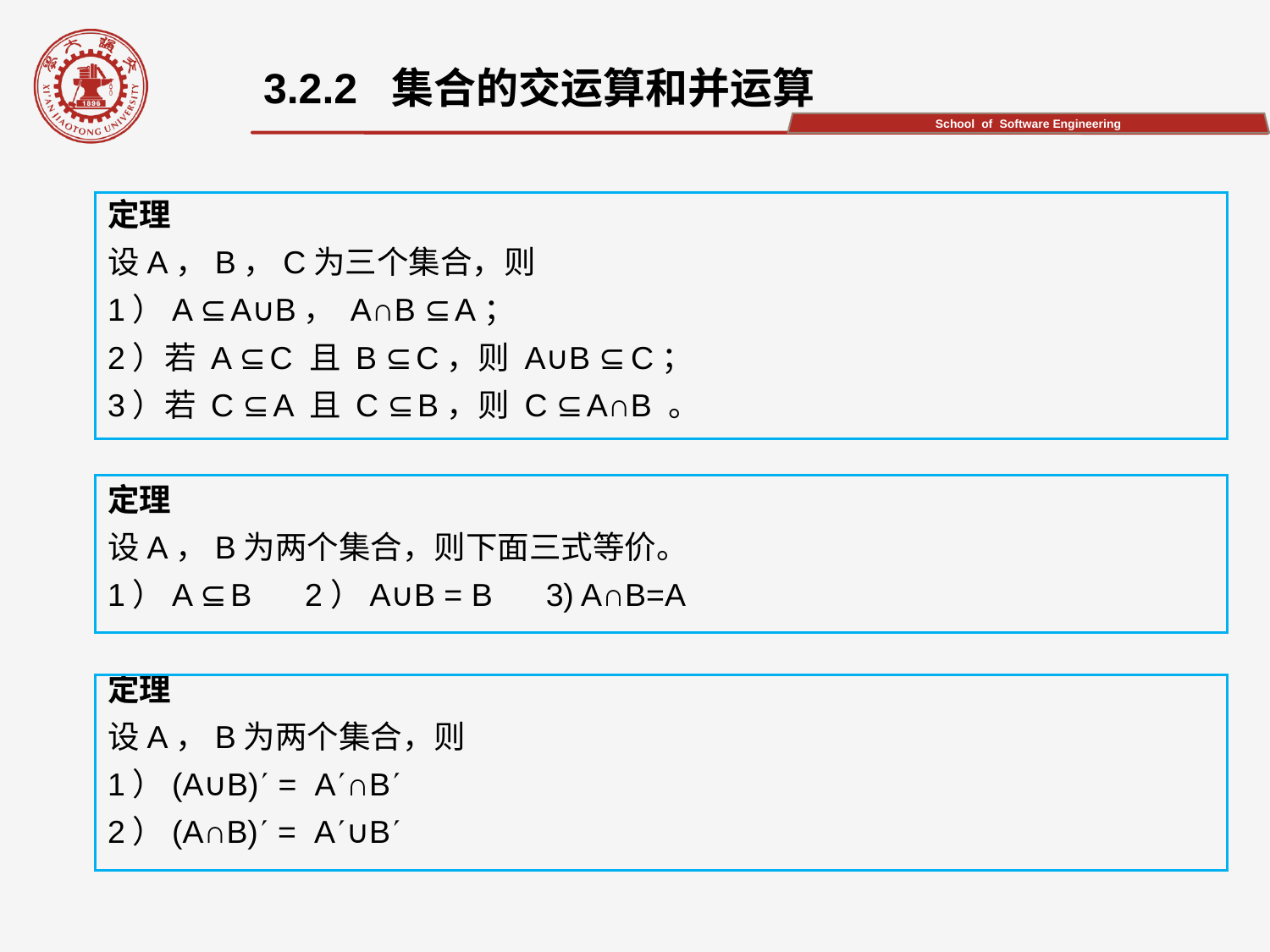

3.2.2  集合的交运算和并运算

定理
设A，B，C为三个集合，则
1）A ⊆ A∪B， A∩B ⊆ A；
2）若 A ⊆ C 且 B ⊆ C，则 A∪B ⊆ C；
3）若 C ⊆ A 且 C ⊆ B，则 C ⊆ A∩B 。

定理
设A，B为两个集合，则下面三式等价。
1）A ⊆ B      2）A∪B = B      3) A∩B=A

定理
设A，B为两个集合，则
1）(A∪B)′ =  A′∩B′
2）(A∩B)′ =  A′∪B′